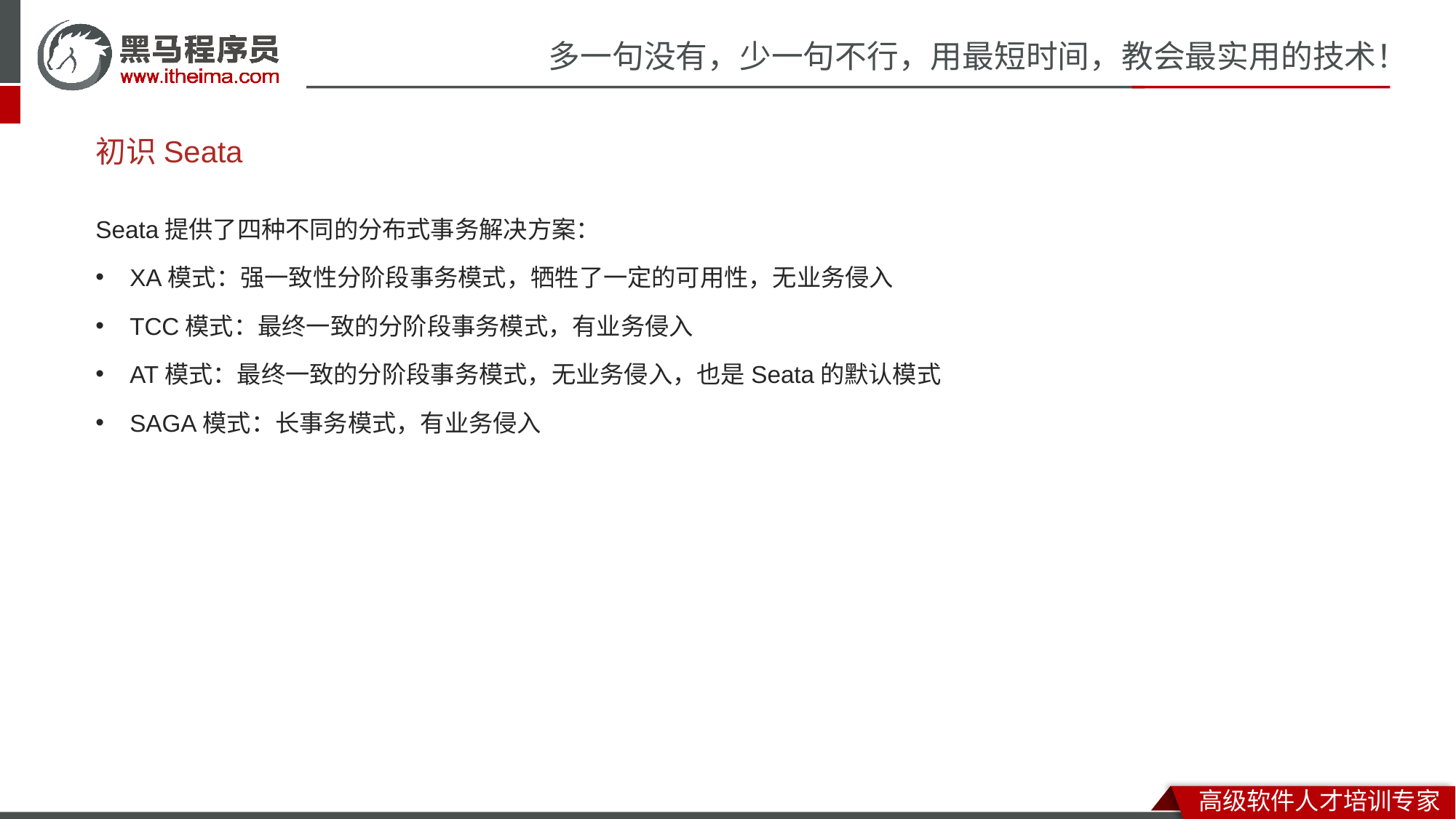

# 初识Seata
Seata提供了四种不同的分布式事务解决方案：
XA模式：强一致性分阶段事务模式，牺牲了一定的可用性，无业务侵入
TCC模式：最终一致的分阶段事务模式，有业务侵入
AT模式：最终一致的分阶段事务模式，无业务侵入，也是Seata的默认模式
SAGA模式：长事务模式，有业务侵入